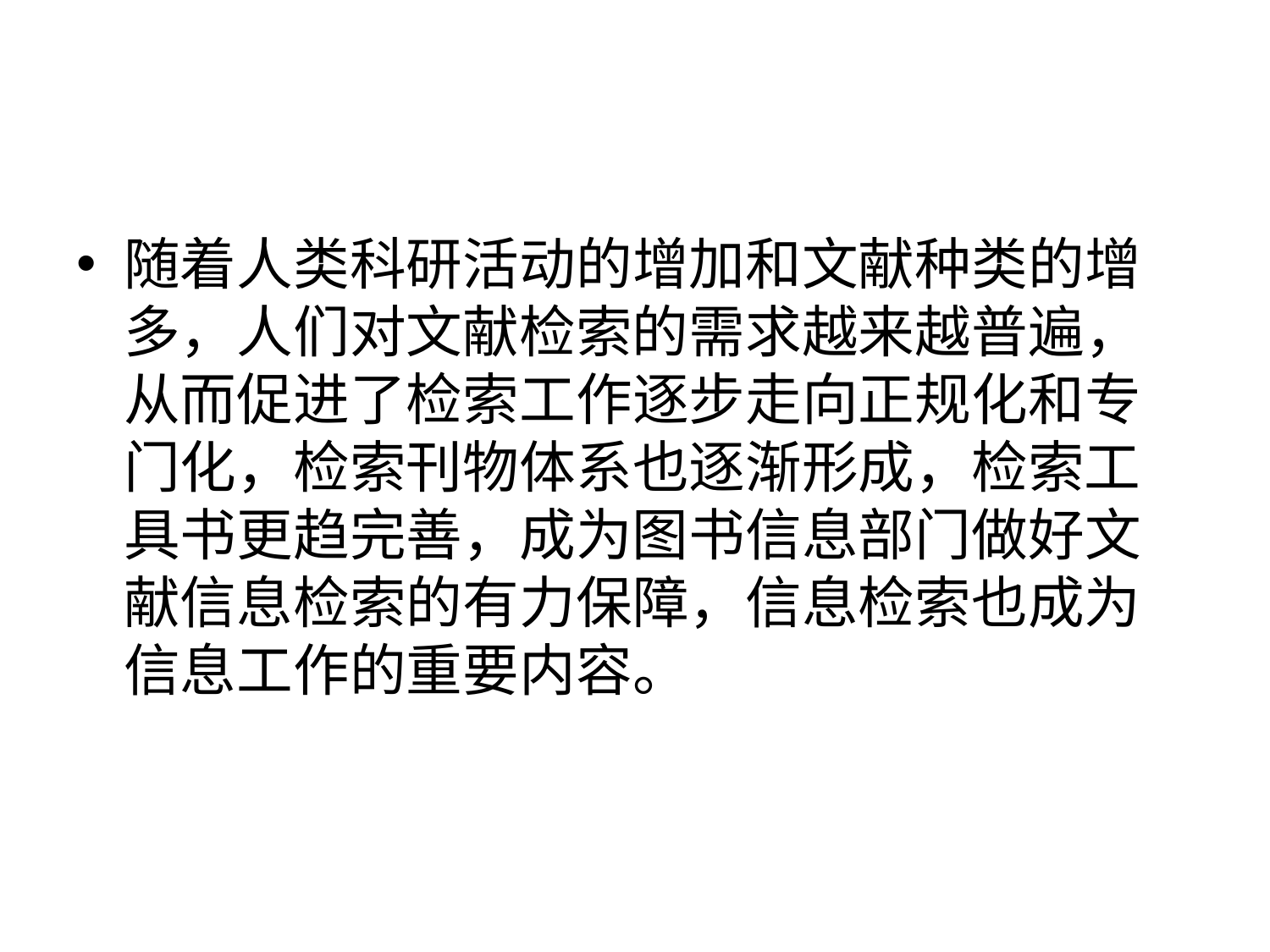

随着人类科研活动的增加和文献种类的增多，人们对文献检索的需求越来越普遍，从而促进了检索工作逐步走向正规化和专门化，检索刊物体系也逐渐形成，检索工具书更趋完善，成为图书信息部门做好文献信息检索的有力保障，信息检索也成为信息工作的重要内容。